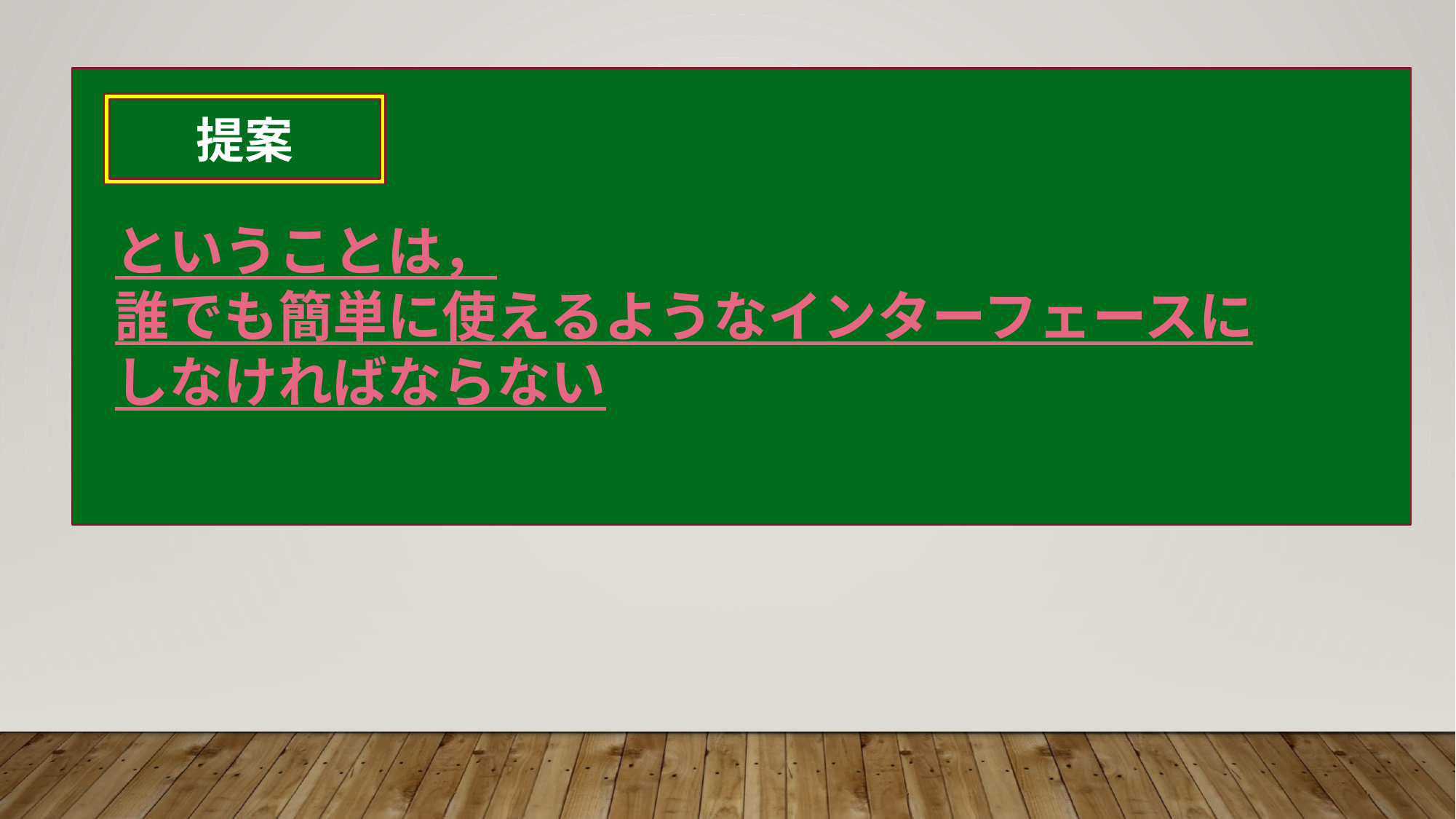

提案
ということは，
誰でも簡単に使えるようなインターフェースに
しなければならない